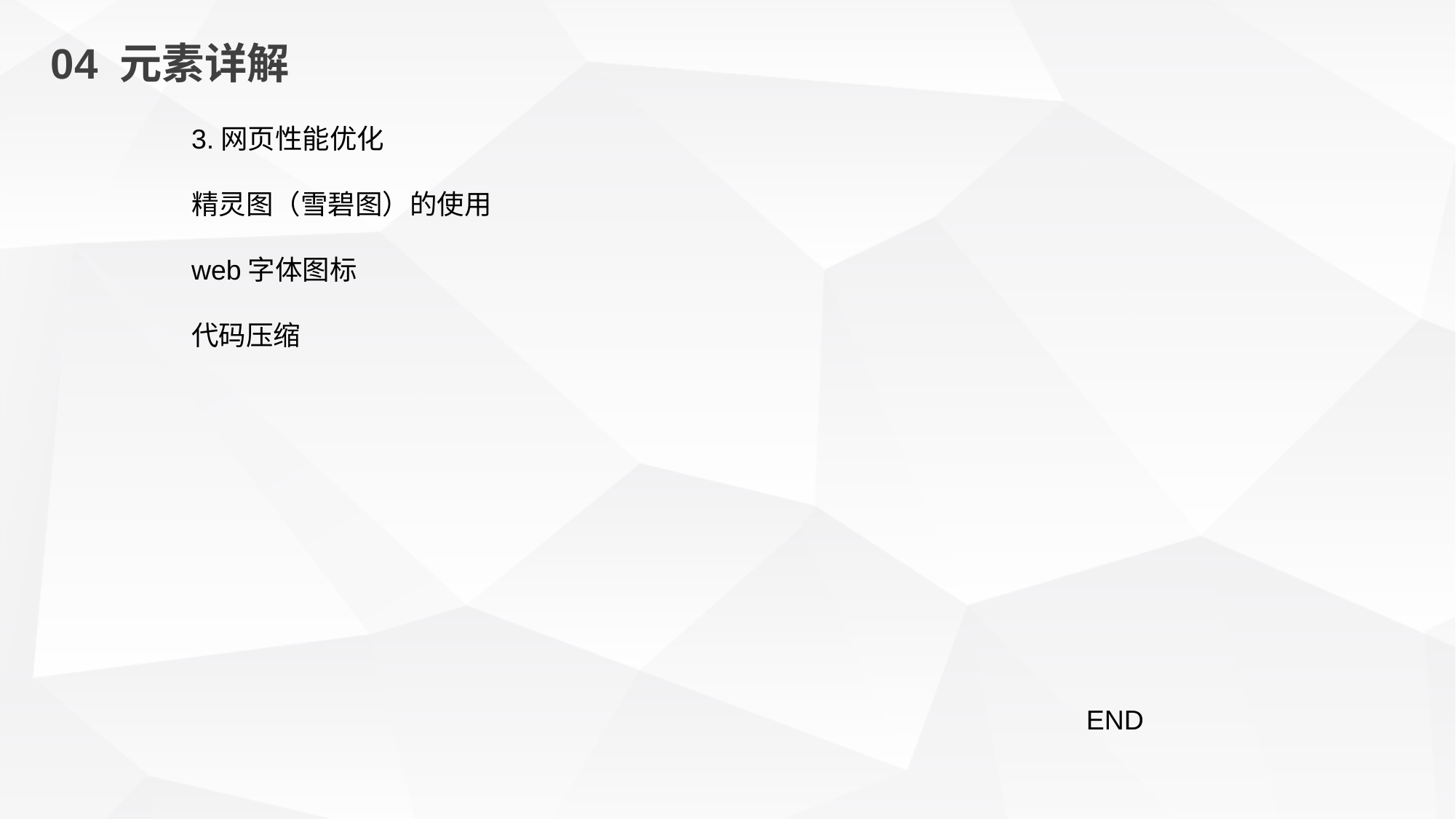

04 元素详解
3.网页性能优化

精灵图（雪碧图）的使用

web字体图标

代码压缩

END